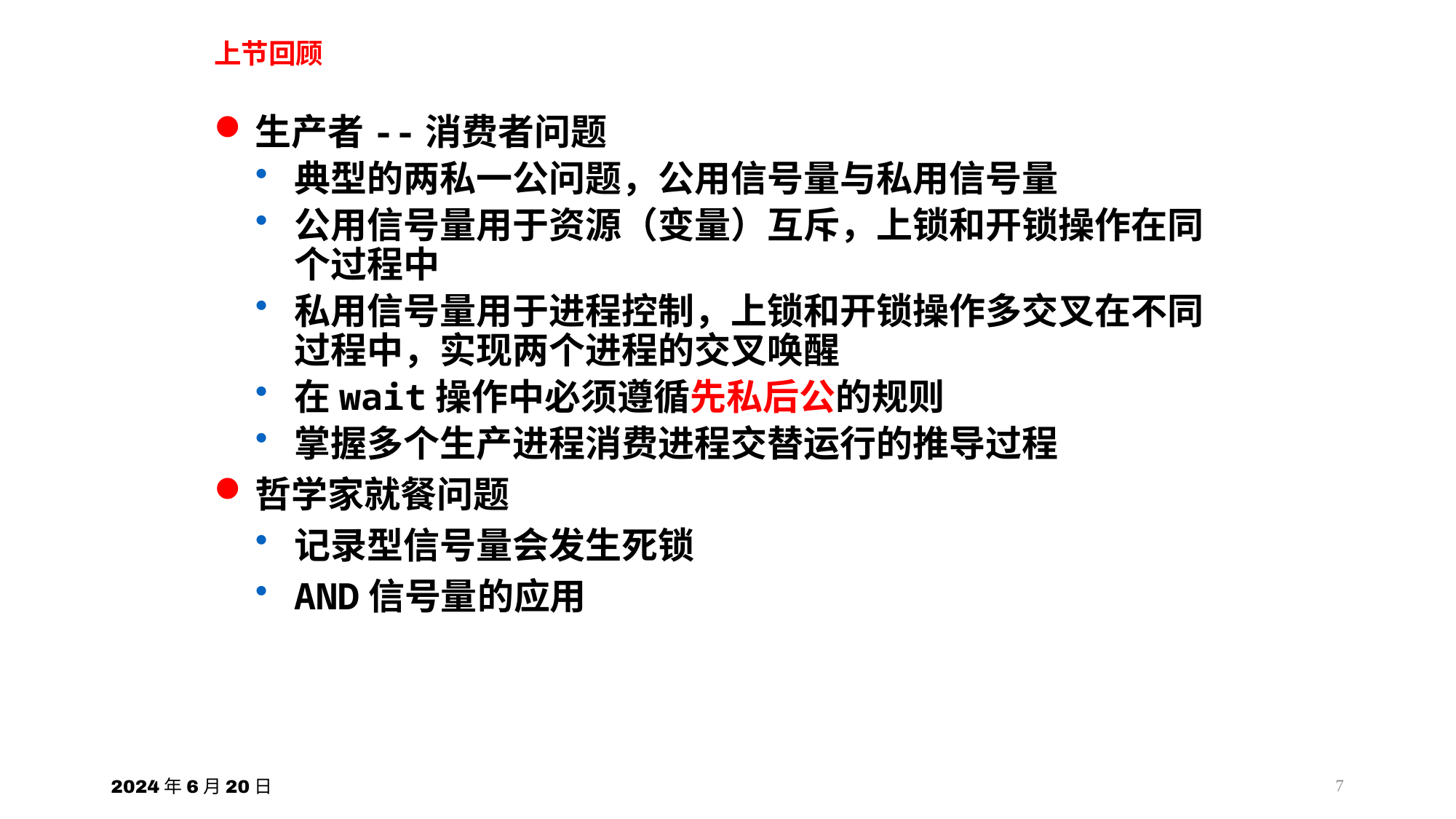

上节回顾
生产者--消费者问题
典型的两私一公问题，公用信号量与私用信号量
公用信号量用于资源（变量）互斥，上锁和开锁操作在同个过程中
私用信号量用于进程控制，上锁和开锁操作多交叉在不同过程中，实现两个进程的交叉唤醒
在wait操作中必须遵循先私后公的规则
掌握多个生产进程消费进程交替运行的推导过程
哲学家就餐问题
记录型信号量会发生死锁
AND信号量的应用

2024年6月20日
7